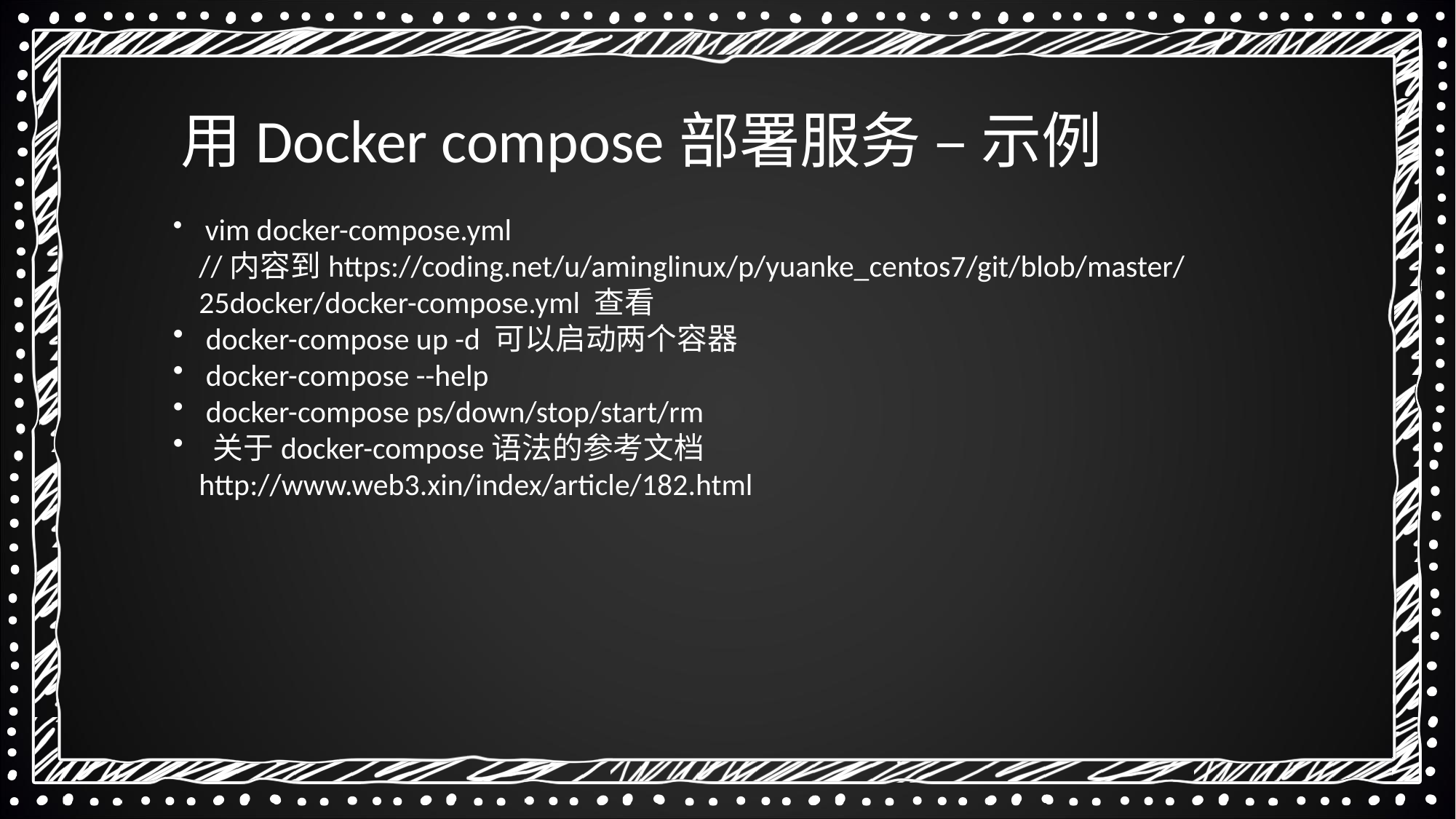

用Docker compose部署服务 – 示例
 vim docker-compose.yml //内容到https://coding.net/u/aminglinux/p/yuanke_centos7/git/blob/master/25docker/docker-compose.yml 查看
 docker-compose up -d 可以启动两个容器
 docker-compose --help
 docker-compose ps/down/stop/start/rm
 关于docker-compose语法的参考文档 http://www.web3.xin/index/article/182.html